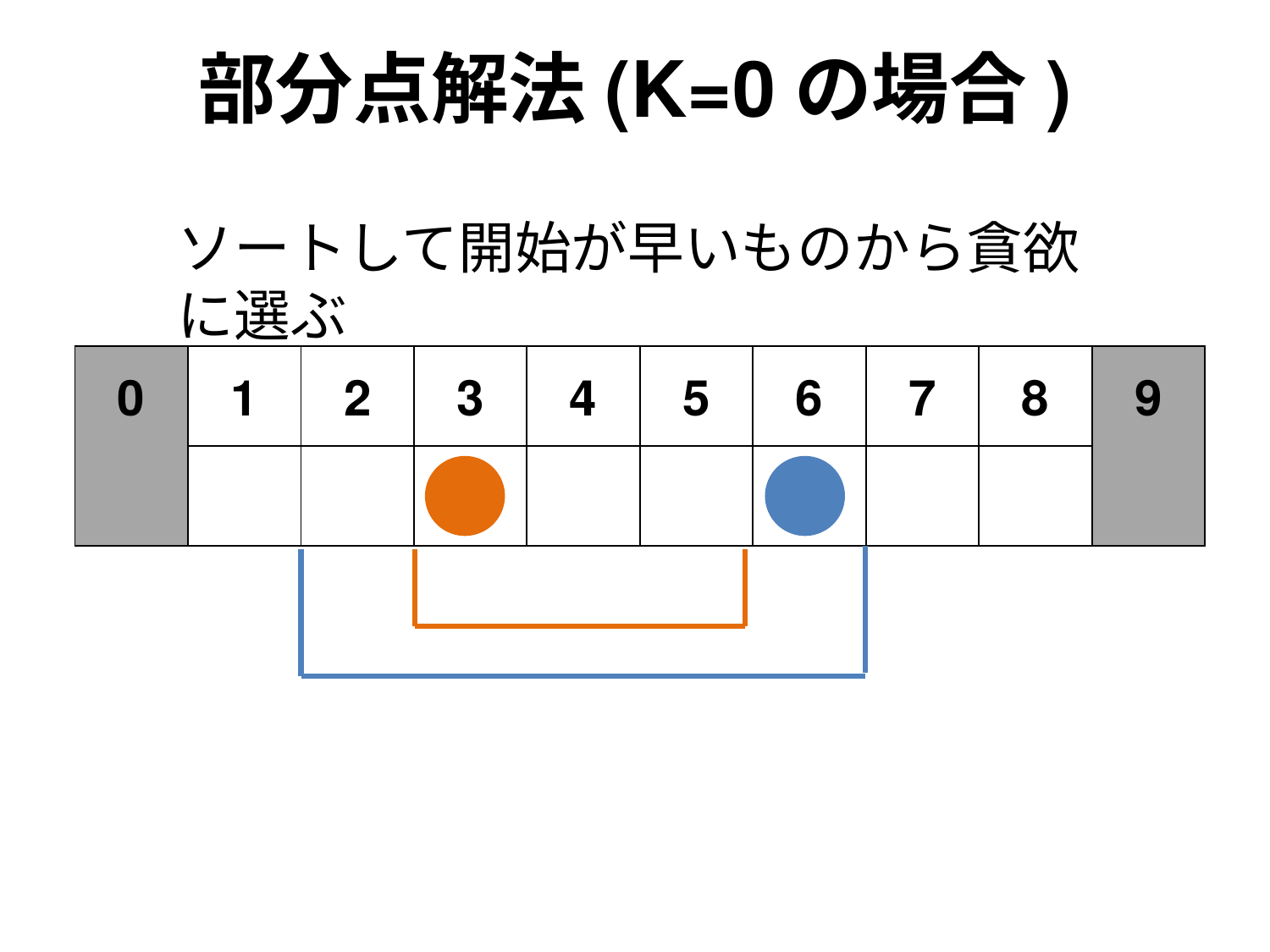

# 部分点解法(K=0の場合)
ソートして開始が早いものから貪欲に選ぶ
| 0 | 1 | 2 | 3 | 4 | 5 | 6 | 7 | 8 | 9 |
| --- | --- | --- | --- | --- | --- | --- | --- | --- | --- |
|  |  |  |  |  |  |  |  |  |  |